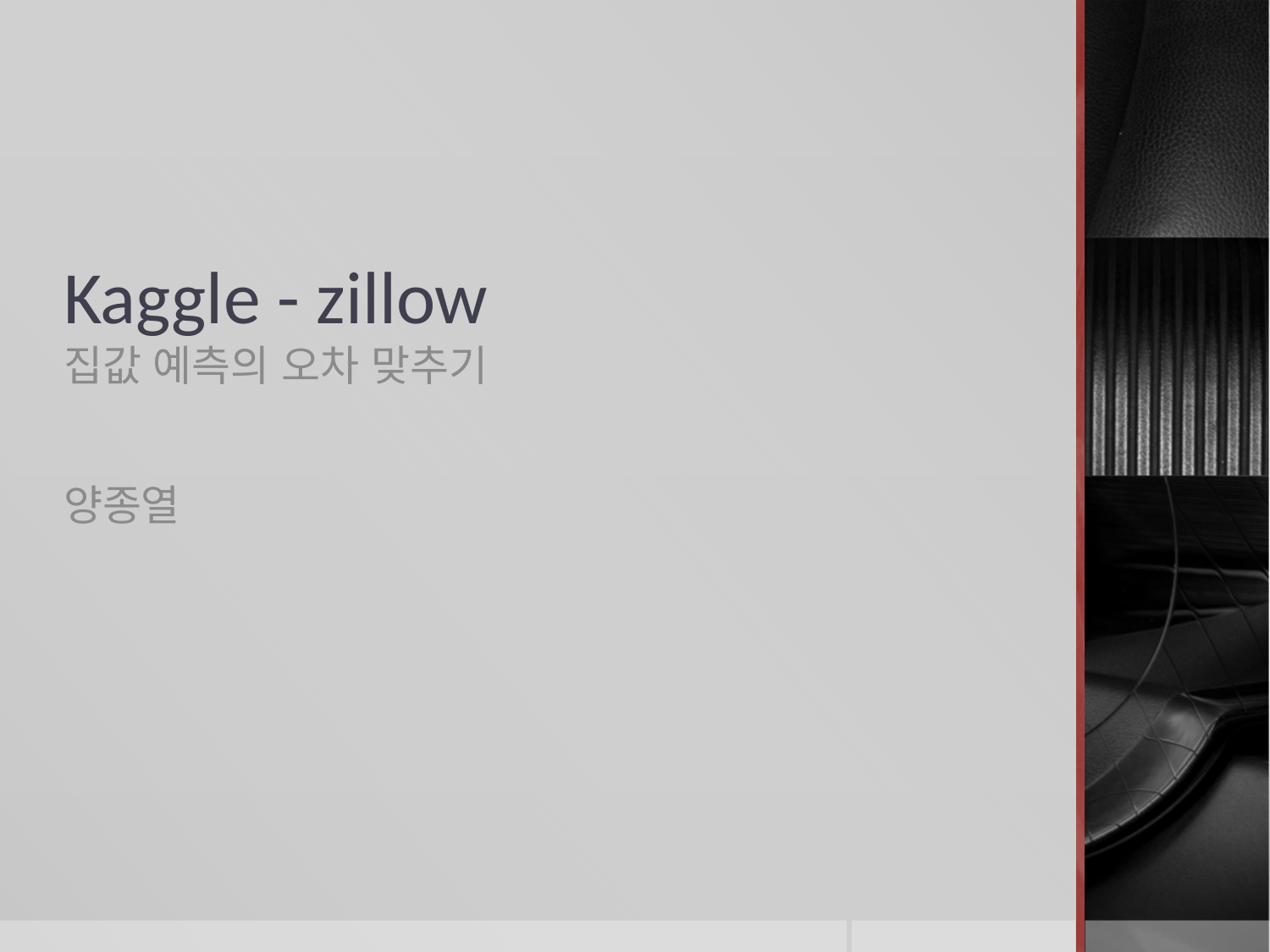

# Kaggle - zillow
집값 예측의 오차 맞추기

양종열